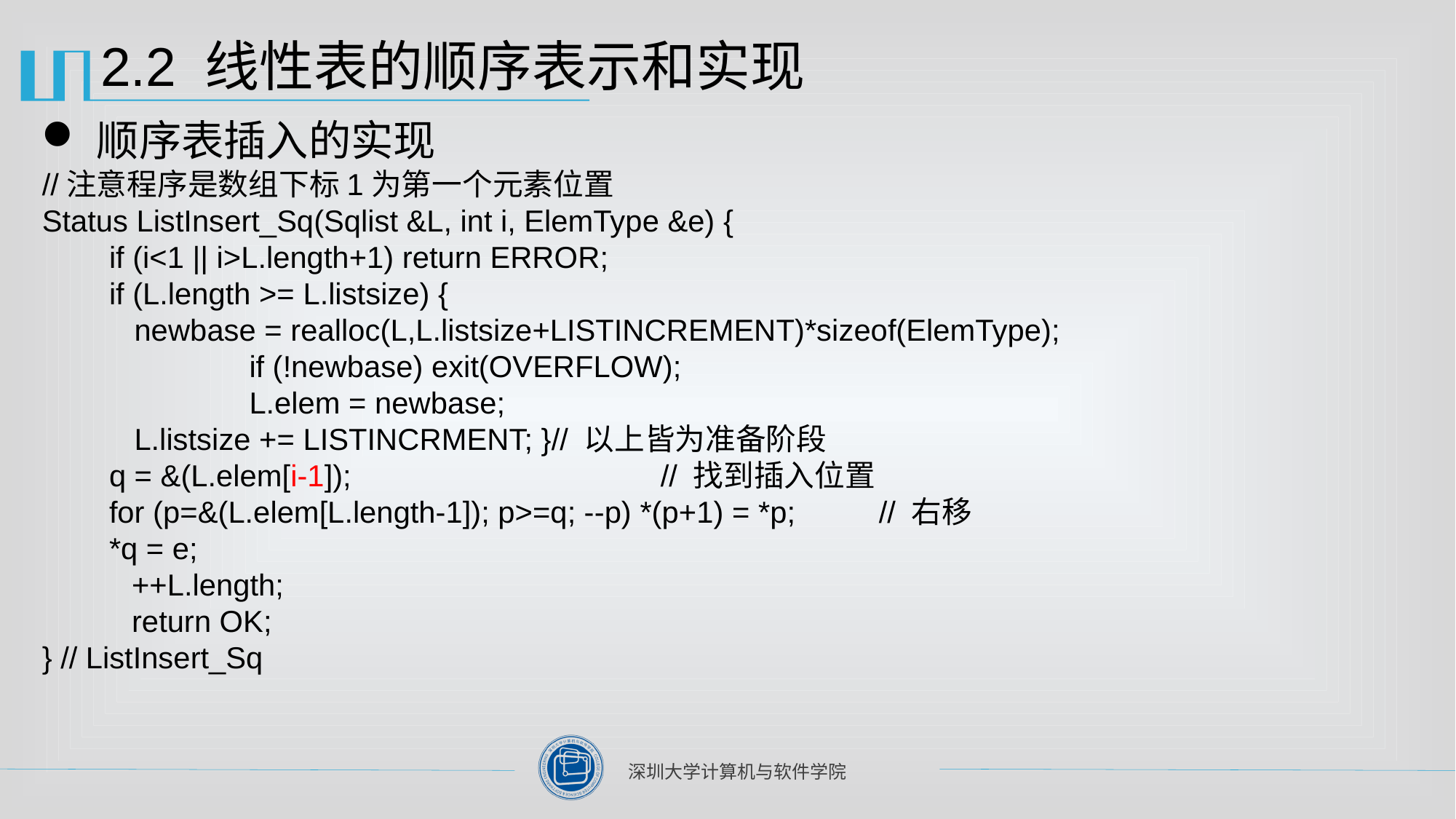

# 2.2 线性表的顺序表示和实现
顺序表插入的实现
//注意程序是数组下标1为第一个元素位置
Status ListInsert_Sq(Sqlist &L, int i, ElemType &e) {
        if (i<1 || i>L.length+1) return ERROR;
        if (L.length >= L.listsize) {
           newbase = realloc(L,L.listsize+LISTINCREMENT)*sizeof(ElemType);
		   if (!newbase) exit(OVERFLOW);
		   L.elem = newbase;
           L.listsize += LISTINCRMENT; }	// 以上皆为准备阶段
        q = &(L.elem[i-1]);			// 找到插入位置
        for (p=&(L.elem[L.length-1]); p>=q; --p) *(p+1) = *p;	// 右移
        *q = e;
	  ++L.length;
	  return OK;
} // ListInsert_Sq
16